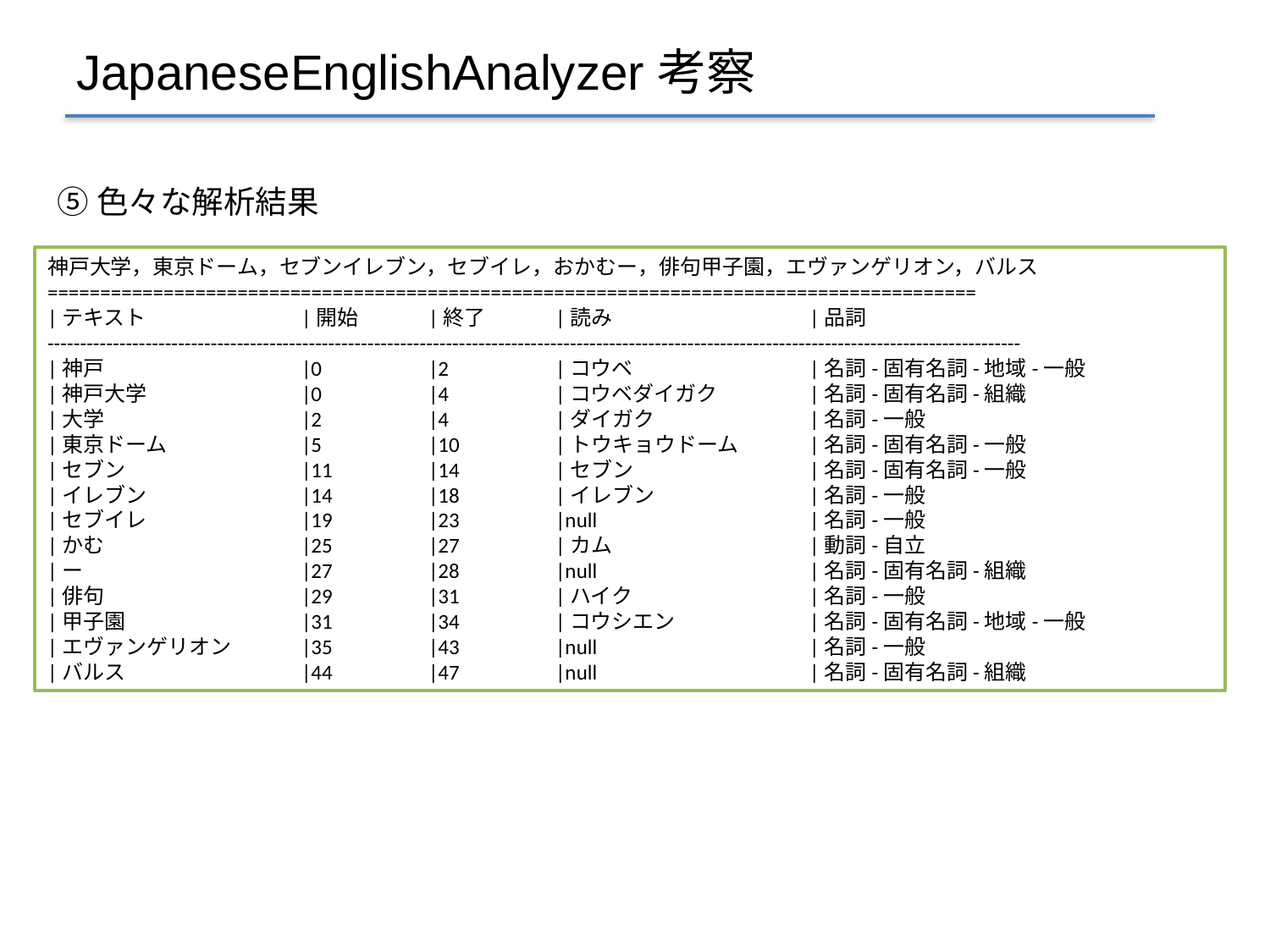

# JapaneseEnglishAnalyzer考察
⑤色々な解析結果
神戸大学，東京ドーム，セブンイレブン，セブイレ，おかむー，俳句甲子園，エヴァンゲリオン，バルス
========================================================================================
|テキスト		|開始	|終了	|読み		|品詞
-----------------------------------------------------------------------------------------------------------------------------------------------------
|神戸		|0	|2	|コウベ		|名詞-固有名詞-地域-一般
|神戸大学		|0	|4	|コウベダイガク	|名詞-固有名詞-組織
|大学		|2	|4	|ダイガク		|名詞-一般
|東京ドーム		|5	|10	|トウキョウドーム	|名詞-固有名詞-一般
|セブン		|11	|14	|セブン		|名詞-固有名詞-一般
|イレブン		|14	|18	|イレブン		|名詞-一般
|セブイレ		|19	|23	|null		|名詞-一般
|かむ		|25	|27	|カム		|動詞-自立
|ー		|27	|28	|null		|名詞-固有名詞-組織
|俳句		|29	|31	|ハイク		|名詞-一般
|甲子園		|31	|34	|コウシエン		|名詞-固有名詞-地域-一般
|エヴァンゲリオン	|35	|43	|null		|名詞-一般
|バルス		|44	|47	|null		|名詞-固有名詞-組織